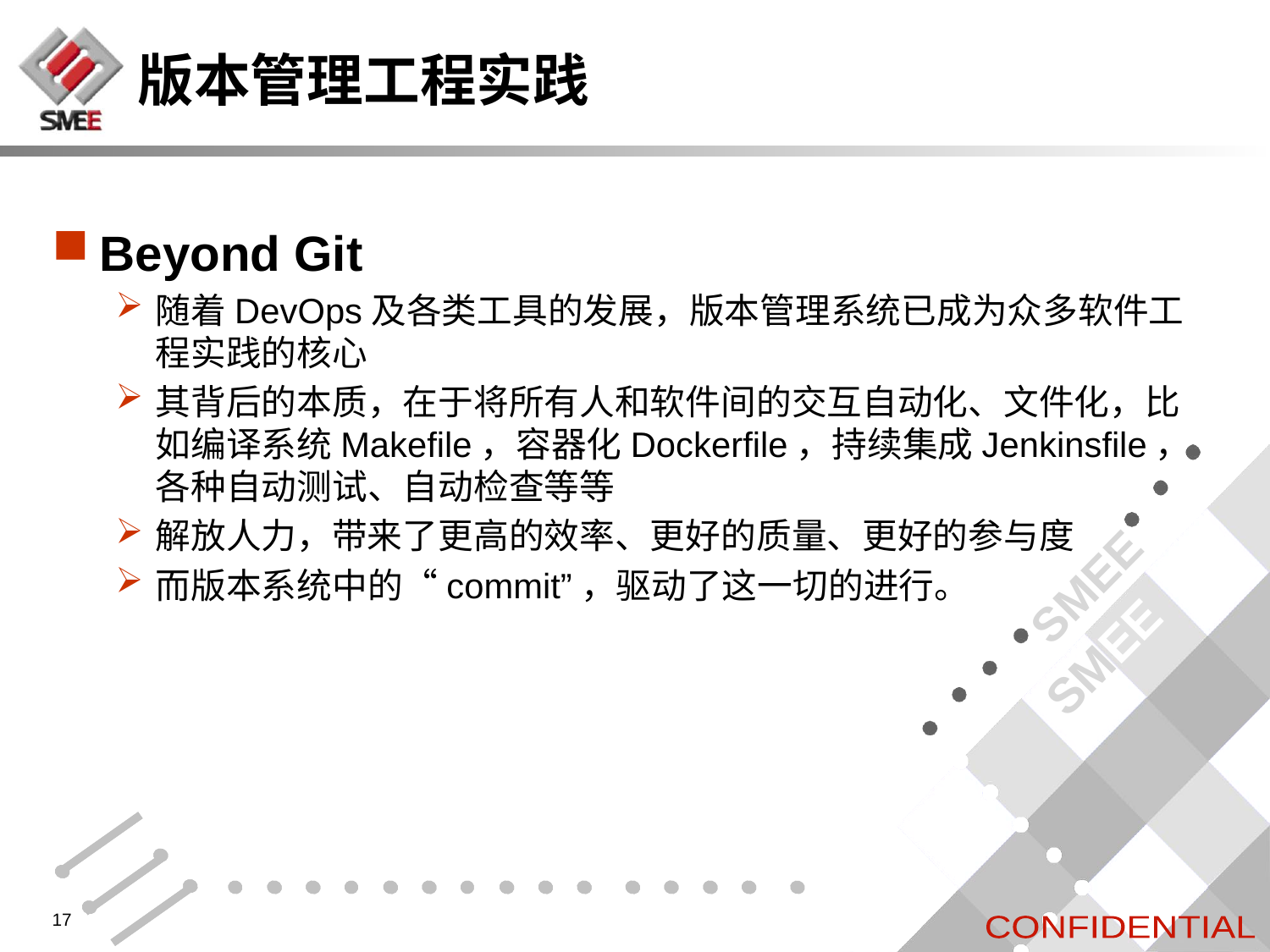

# 版本管理工程实践
Beyond Git
随着DevOps及各类工具的发展，版本管理系统已成为众多软件工程实践的核心
其背后的本质，在于将所有人和软件间的交互自动化、文件化，比如编译系统Makefile，容器化Dockerfile，持续集成Jenkinsfile，各种自动测试、自动检查等等
解放人力，带来了更高的效率、更好的质量、更好的参与度
而版本系统中的“commit”，驱动了这一切的进行。
17